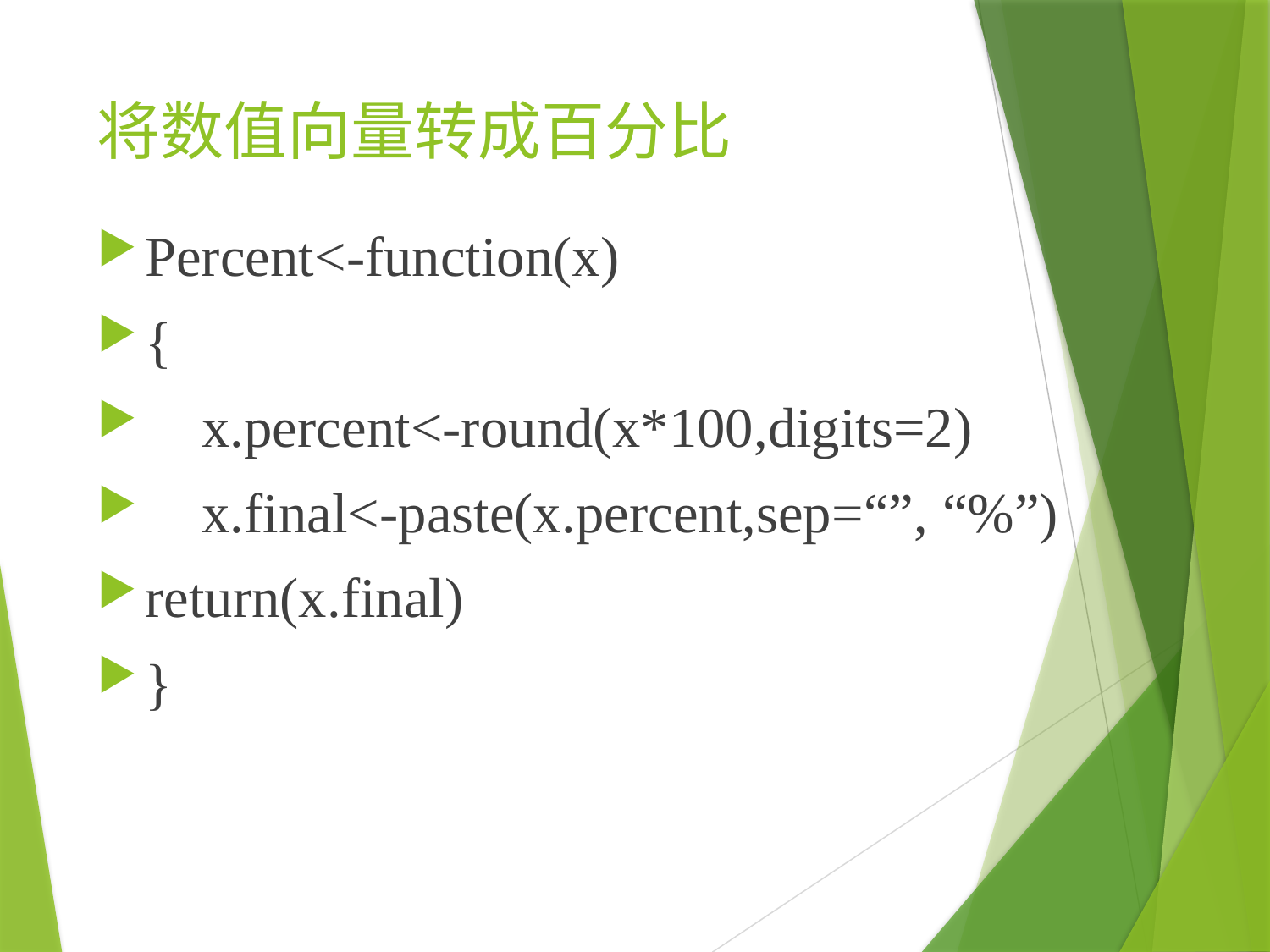

# 将数值向量转成百分比
Percent<-function(x)
{
    x.percent<-round(x*100,digits=2)
    x.final<-paste(x.percent,sep=“”, “%”)
return(x.final)
}